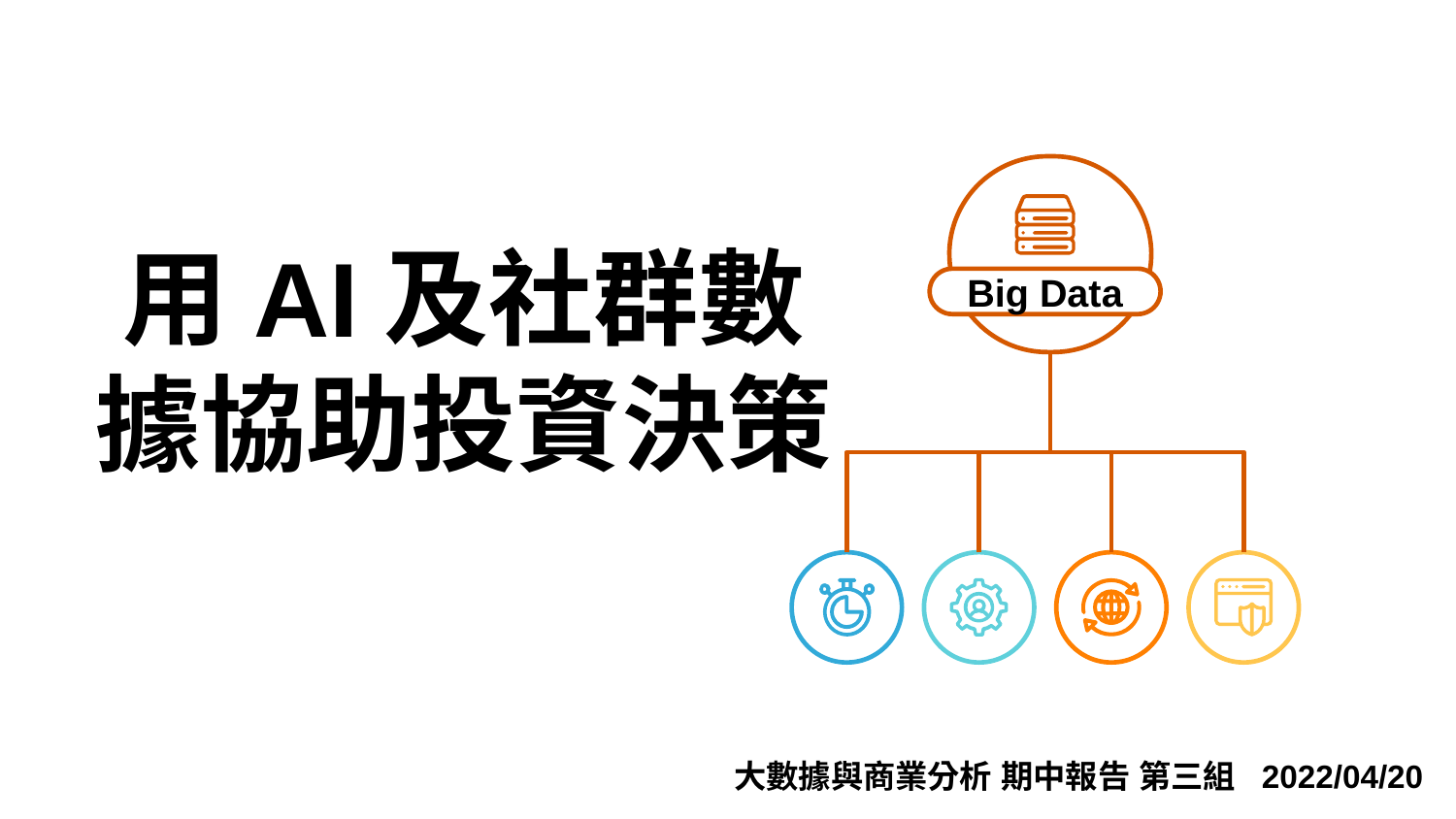

用AI及社群數據協助投資決策
Big Data

# 大數據與商業分析 期中報告 第三組  2022/04/20